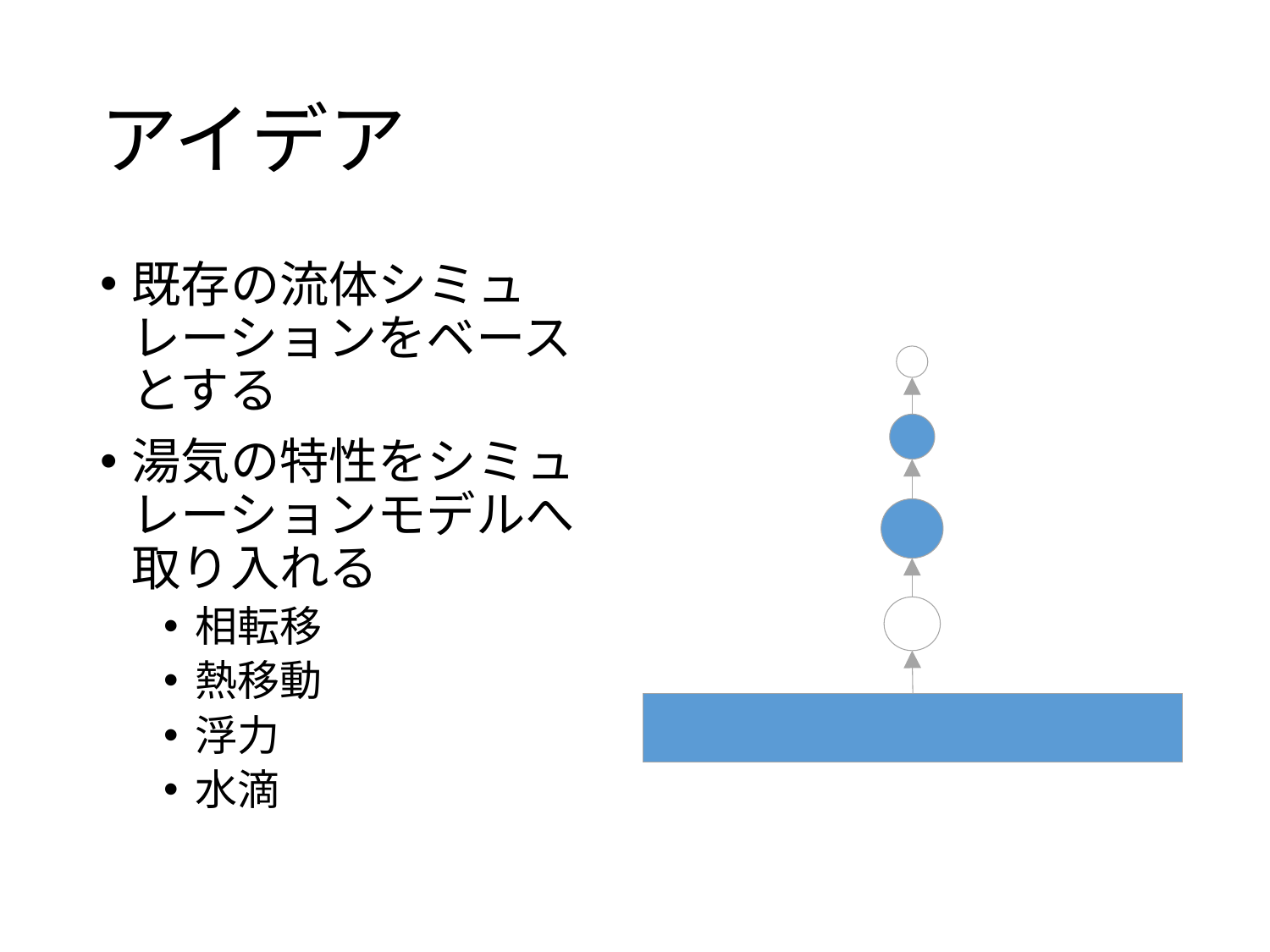

# アイデア
既存の流体シミュレーションをベースとする
湯気の特性をシミュレーションモデルへ取り入れる
相転移
熱移動
浮力
水滴